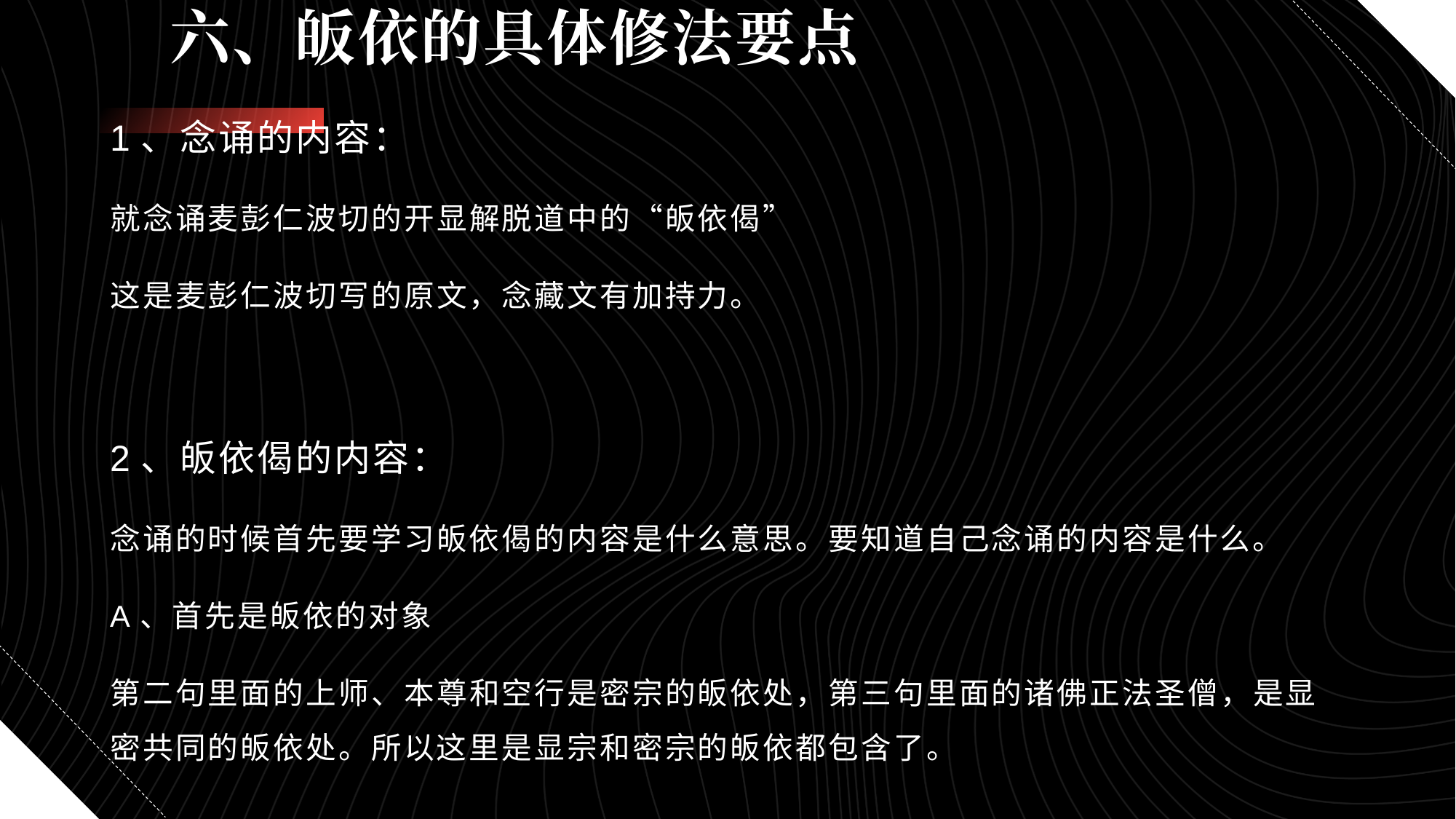

# 六、皈依的具体修法要点
1、念诵的内容：
就念诵麦彭仁波切的开显解脱道中的“皈依偈”
这是麦彭仁波切写的原文，念藏文有加持力。

2、皈依偈的内容：
念诵的时候首先要学习皈依偈的内容是什么意思。要知道自己念诵的内容是什么。
A、首先是皈依的对象
第二句里面的上师、本尊和空行是密宗的皈依处，第三句里面的诸佛正法圣僧，是显密共同的皈依处。所以这里是显宗和密宗的皈依都包含了。